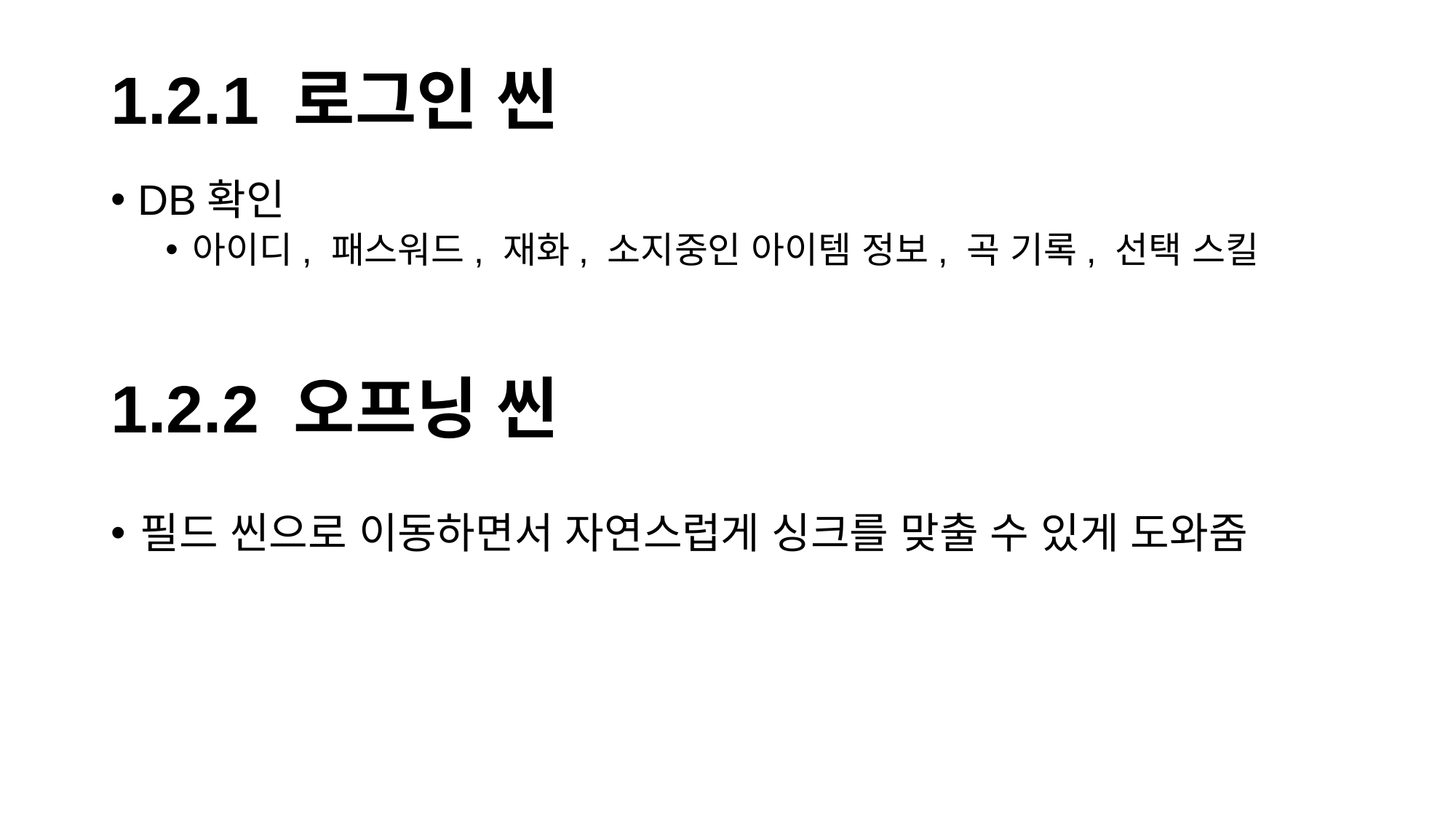

# 1.2.1 로그인 씬
DB확인
아이디, 패스워드, 재화, 소지중인 아이템 정보, 곡 기록, 선택 스킬

1.2.2 오프닝 씬
필드 씬으로 이동하면서 자연스럽게 싱크를 맞출 수 있게 도와줌